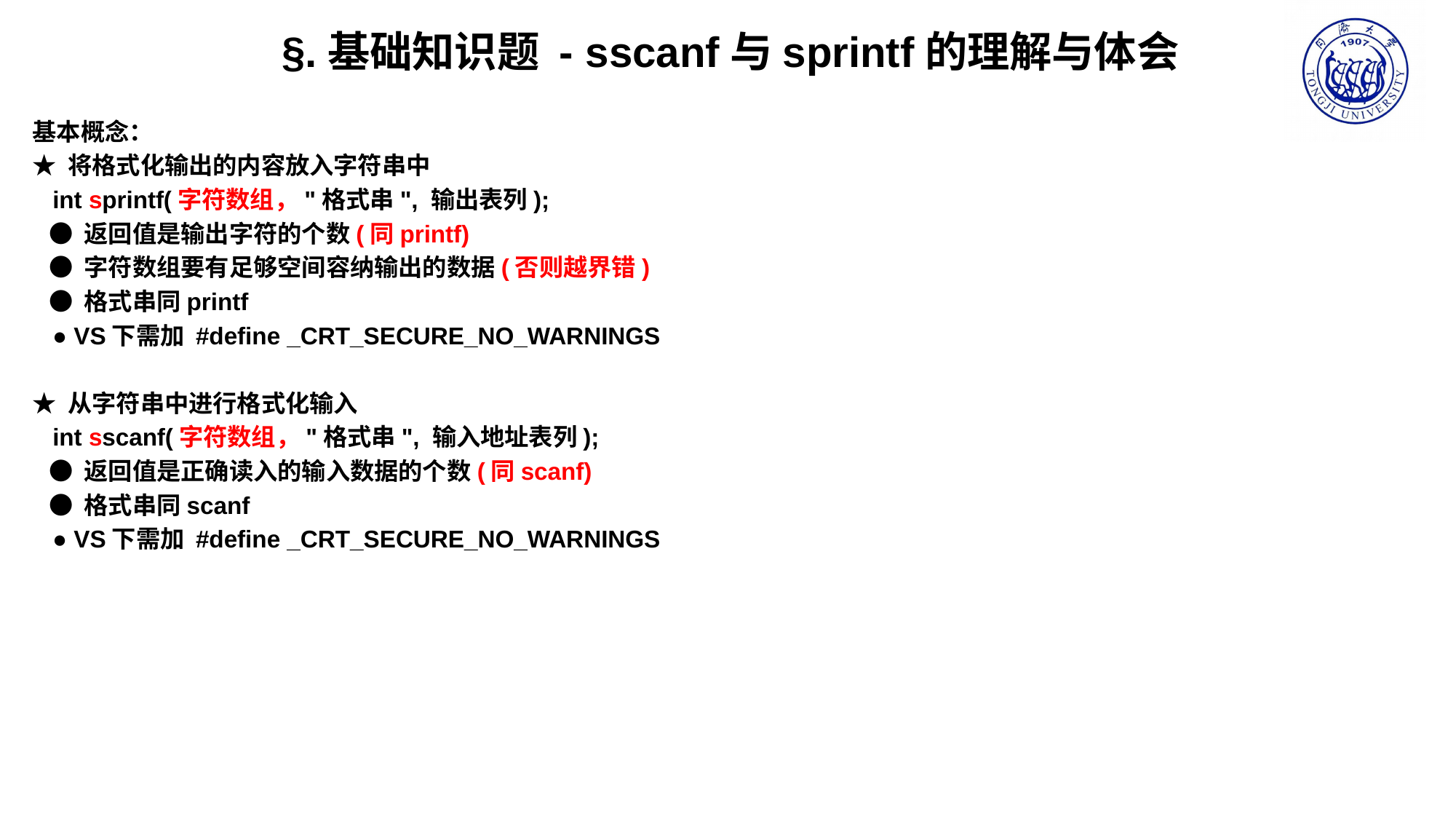

§.基础知识题 - sscanf与sprintf的理解与体会

基本概念：
★ 将格式化输出的内容放入字符串中
   int sprintf(字符数组，"格式串", 输出表列);
   ● 返回值是输出字符的个数(同printf)
   ● 字符数组要有足够空间容纳输出的数据(否则越界错)
   ● 格式串同printf
   ● VS下需加 #define _CRT_SECURE_NO_WARNINGS

★ 从字符串中进行格式化输入
   int sscanf(字符数组，"格式串", 输入地址表列);
   ● 返回值是正确读入的输入数据的个数(同scanf)
   ● 格式串同scanf
   ● VS下需加 #define _CRT_SECURE_NO_WARNINGS